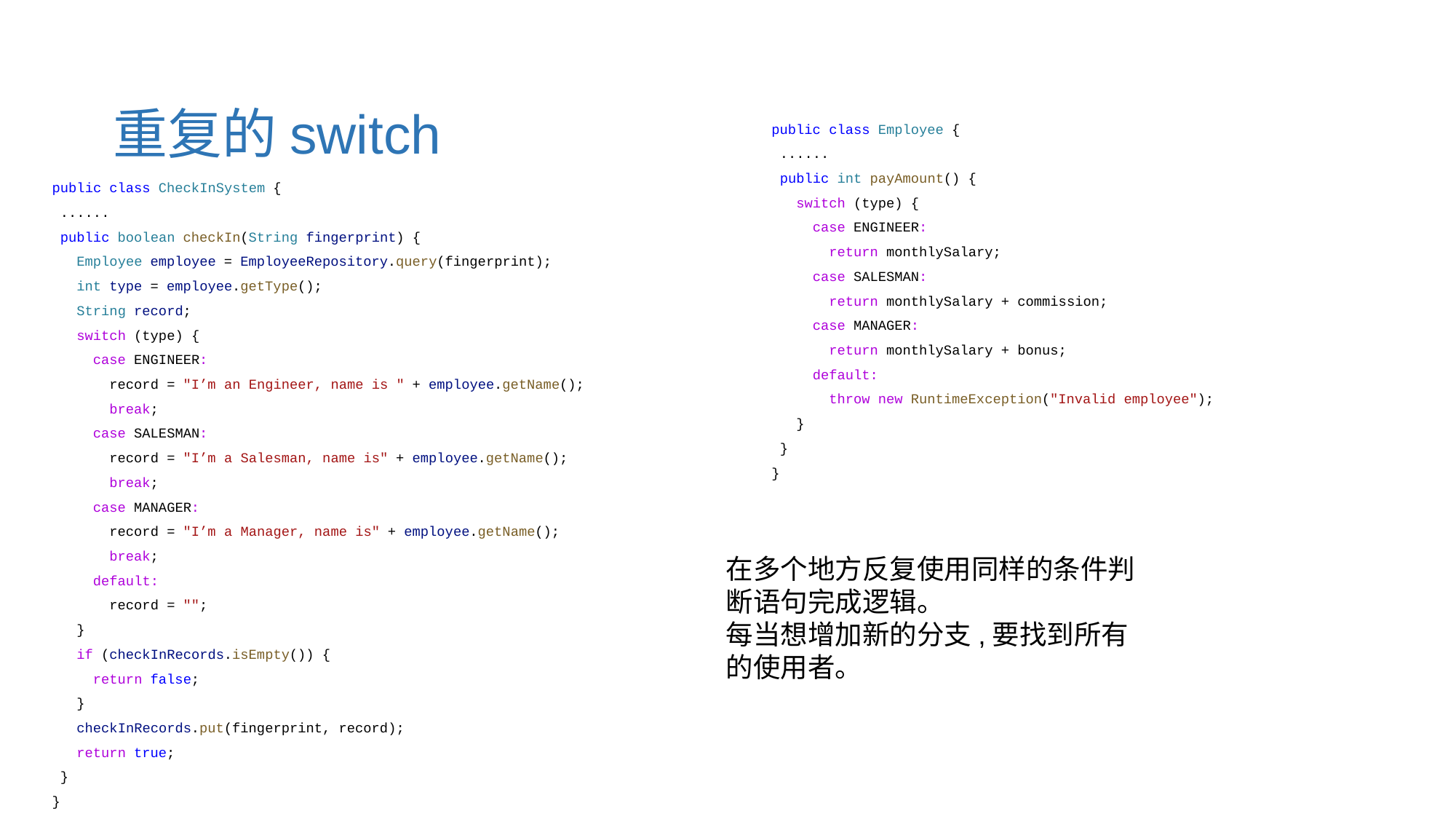

重复的switch
public class Employee {
 ......
 public int payAmount() {
   switch (type) {
     case ENGINEER:
       return monthlySalary;
     case SALESMAN:
       return monthlySalary + commission;
     case MANAGER:
       return monthlySalary + bonus;
     default:
       throw new RuntimeException("Invalid employee");
   }
 }
}
public class CheckInSystem {
 ......
 public boolean checkIn(String fingerprint) {
   Employee employee = EmployeeRepository.query(fingerprint);
   int type = employee.getType();
   String record;
   switch (type) {
     case ENGINEER:
       record = "I’m an Engineer, name is " + employee.getName();
       break;
     case SALESMAN:
       record = "I’m a Salesman, name is" + employee.getName();
       break;
     case MANAGER:
       record = "I’m a Manager, name is" + employee.getName();
       break;
     default:
       record = "";
   }
   if (checkInRecords.isEmpty()) {
     return false;
   }
   checkInRecords.put(fingerprint, record);
   return true;
 }
}
在多个地方反复使用同样的条件判
断语句完成逻辑。
每当想增加新的分支,要找到所有
的使用者。